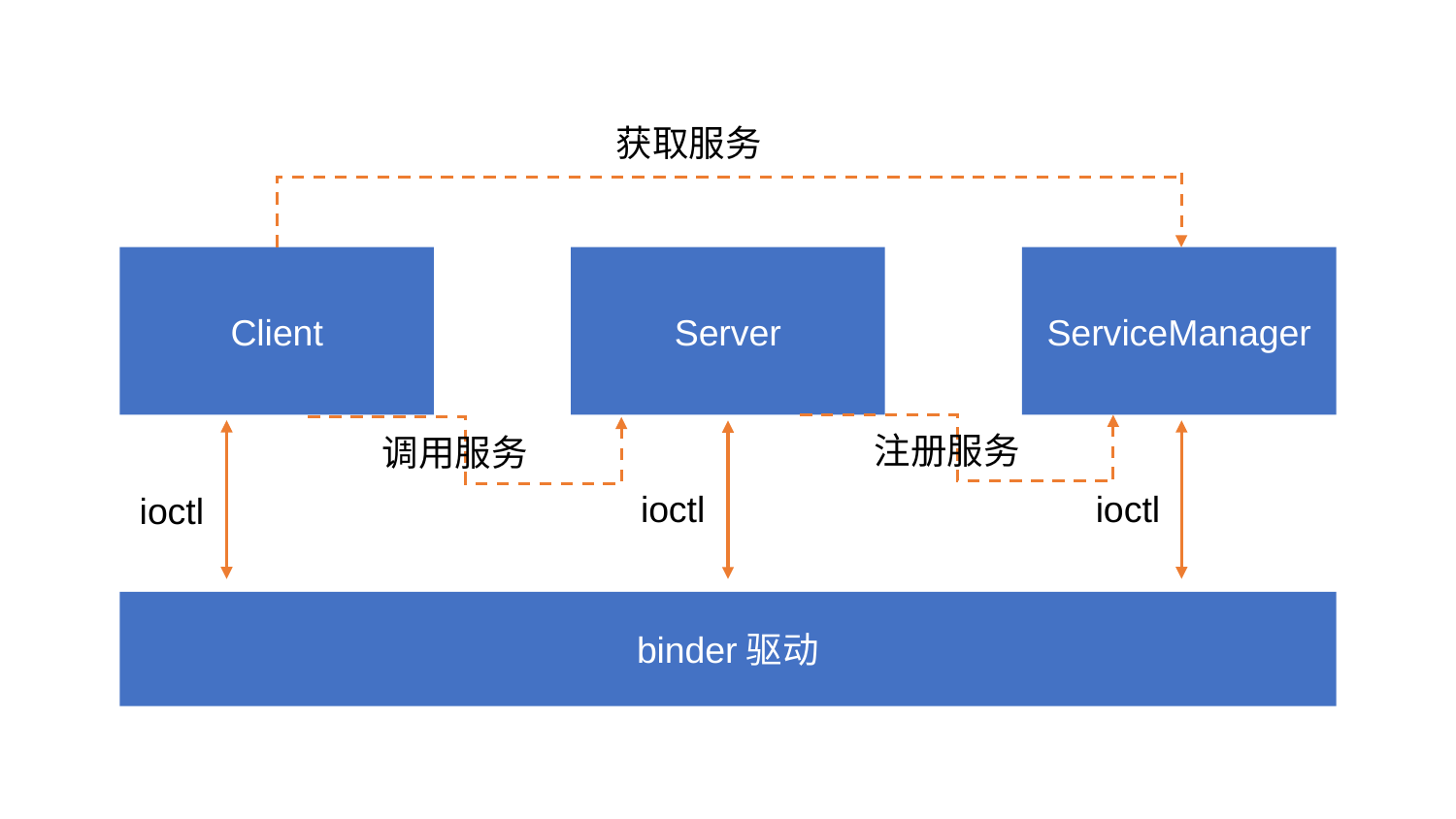

获取服务
Client
Server
ServiceManager
注册服务
调用服务
ioctl
ioctl
ioctl
binder驱动